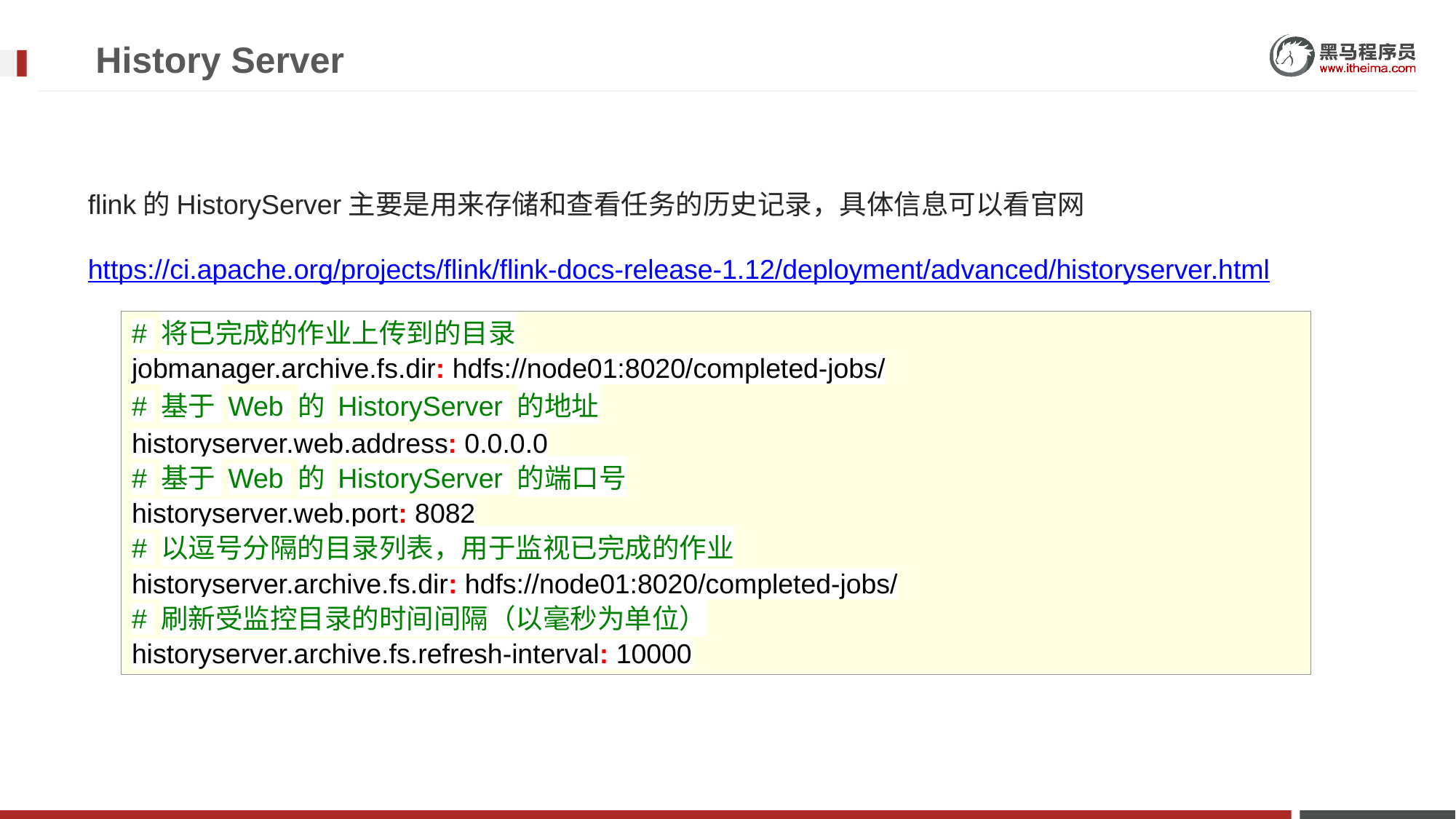

# History Server

flink的HistoryServer主要是用来存储和查看任务的历史记录，具体信息可以看官网
https://ci.apache.org/projects/flink/flink-docs-release-1.12/deployment/advanced/historyserver.html
# 将已完成的作业上传到的目录
jobmanager.archive.fs.dir: hdfs://node01:8020/completed-jobs/
# 基于 Web 的 HistoryServer 的地址
historyserver.web.address: 0.0.0.0
# 基于 Web 的 HistoryServer 的端口号
historyserver.web.port: 8082
# 以逗号分隔的目录列表，用于监视已完成的作业
historyserver.archive.fs.dir: hdfs://node01:8020/completed-jobs/
# 刷新受监控目录的时间间隔（以毫秒为单位）
historyserver.archive.fs.refresh-interval: 10000